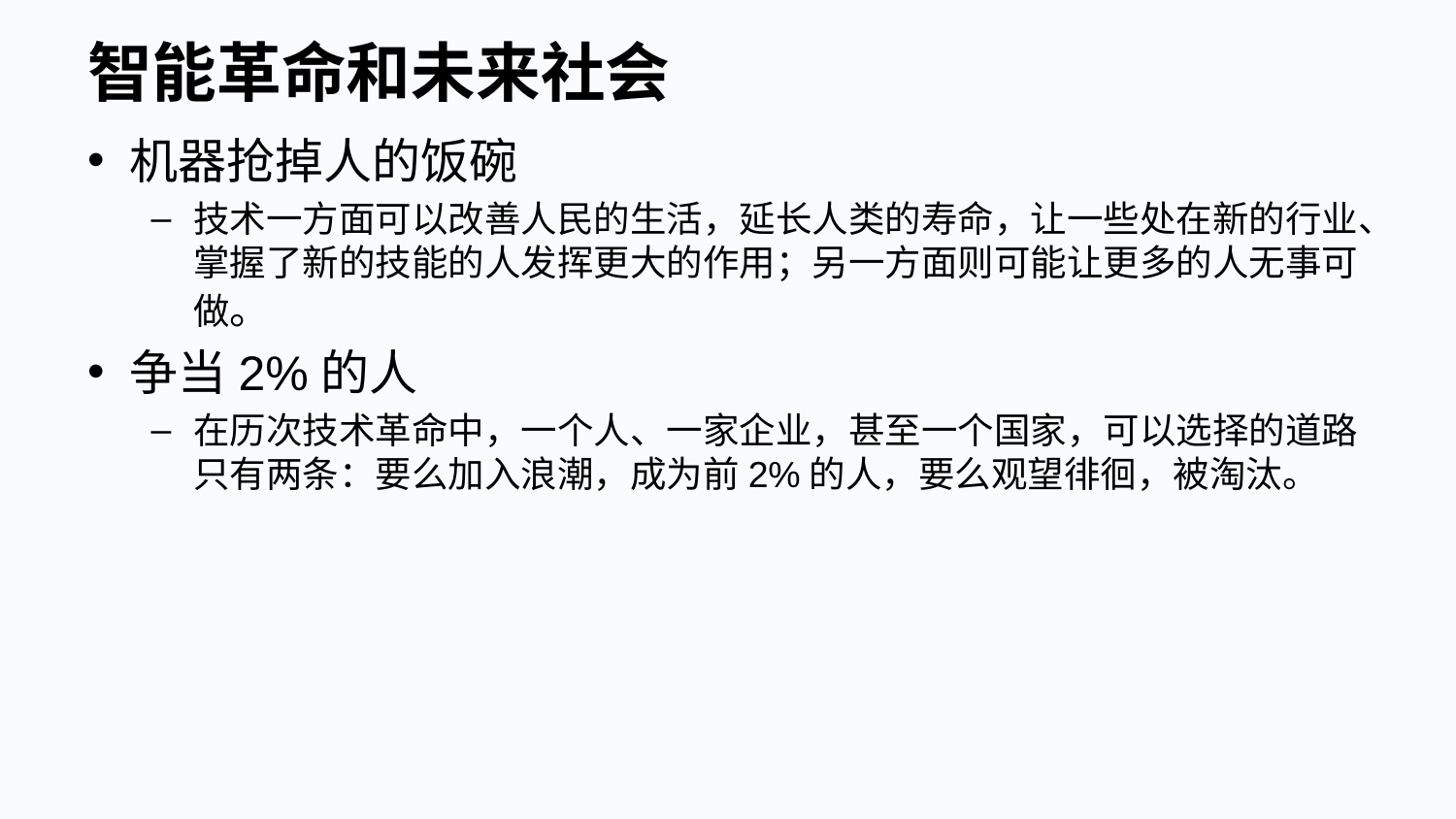

# 智能革命和未来社会
机器抢掉人的饭碗
技术一方面可以改善人民的生活，延长人类的寿命，让一些处在新的行业、掌握了新的技能的人发挥更大的作用；另一方面则可能让更多的人无事可做。
争当2%的人
在历次技术革命中，一个人、一家企业，甚至一个国家，可以选择的道路只有两条：要么加入浪潮，成为前2%的人，要么观望徘徊，被淘汰。